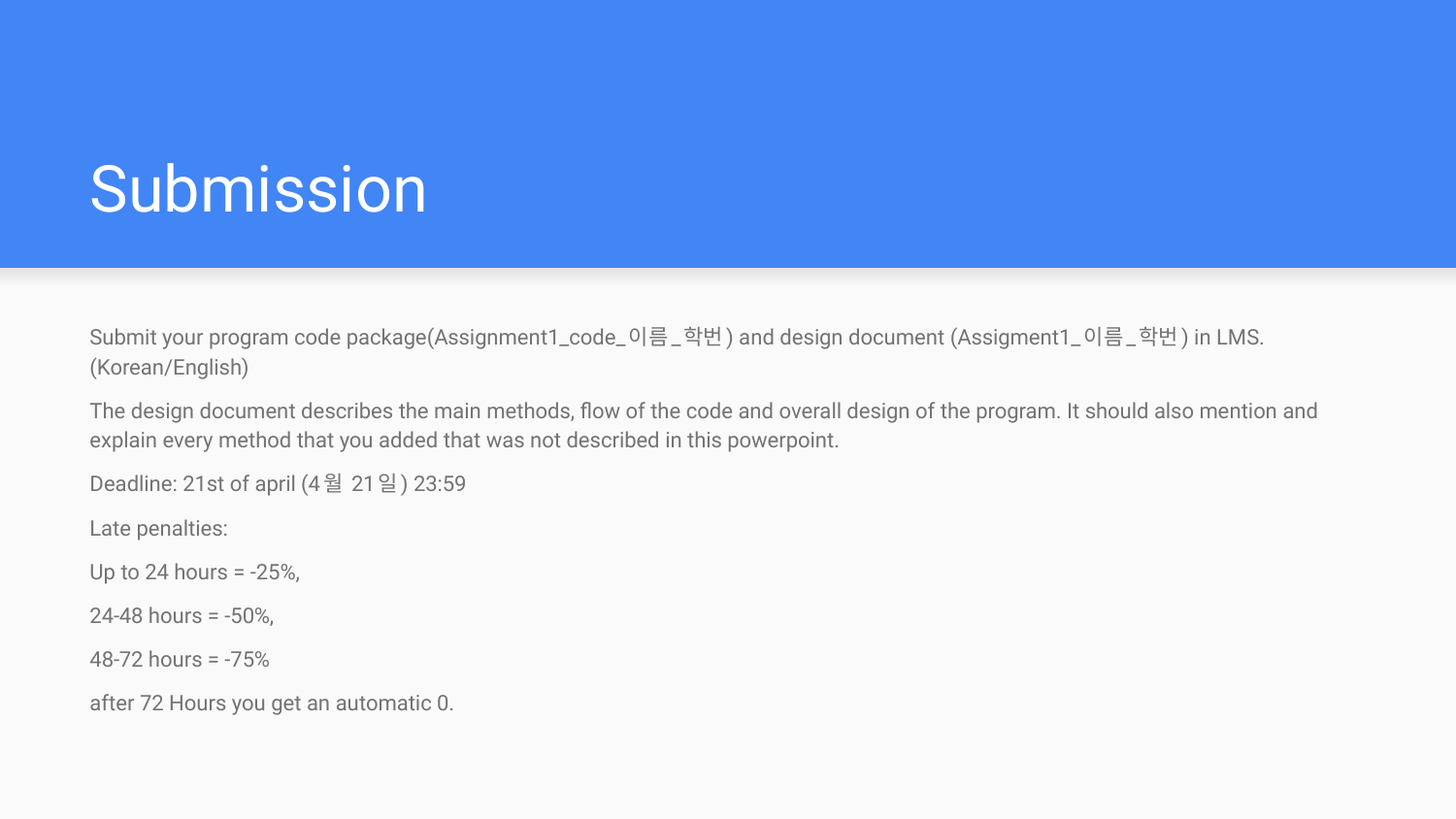

# Submission
Submit your program code package(Assignment1_code_이름_학번) and design document (Assigment1_이름_학번) in LMS. (Korean/English)
The design document describes the main methods, flow of the code and overall design of the program. It should also mention and explain every method that you added that was not described in this powerpoint.
Deadline: 21st of april (4월 21일) 23:59
Late penalties:
Up to 24 hours = -25%,
24-48 hours = -50%,
48-72 hours = -75%
after 72 Hours you get an automatic 0.